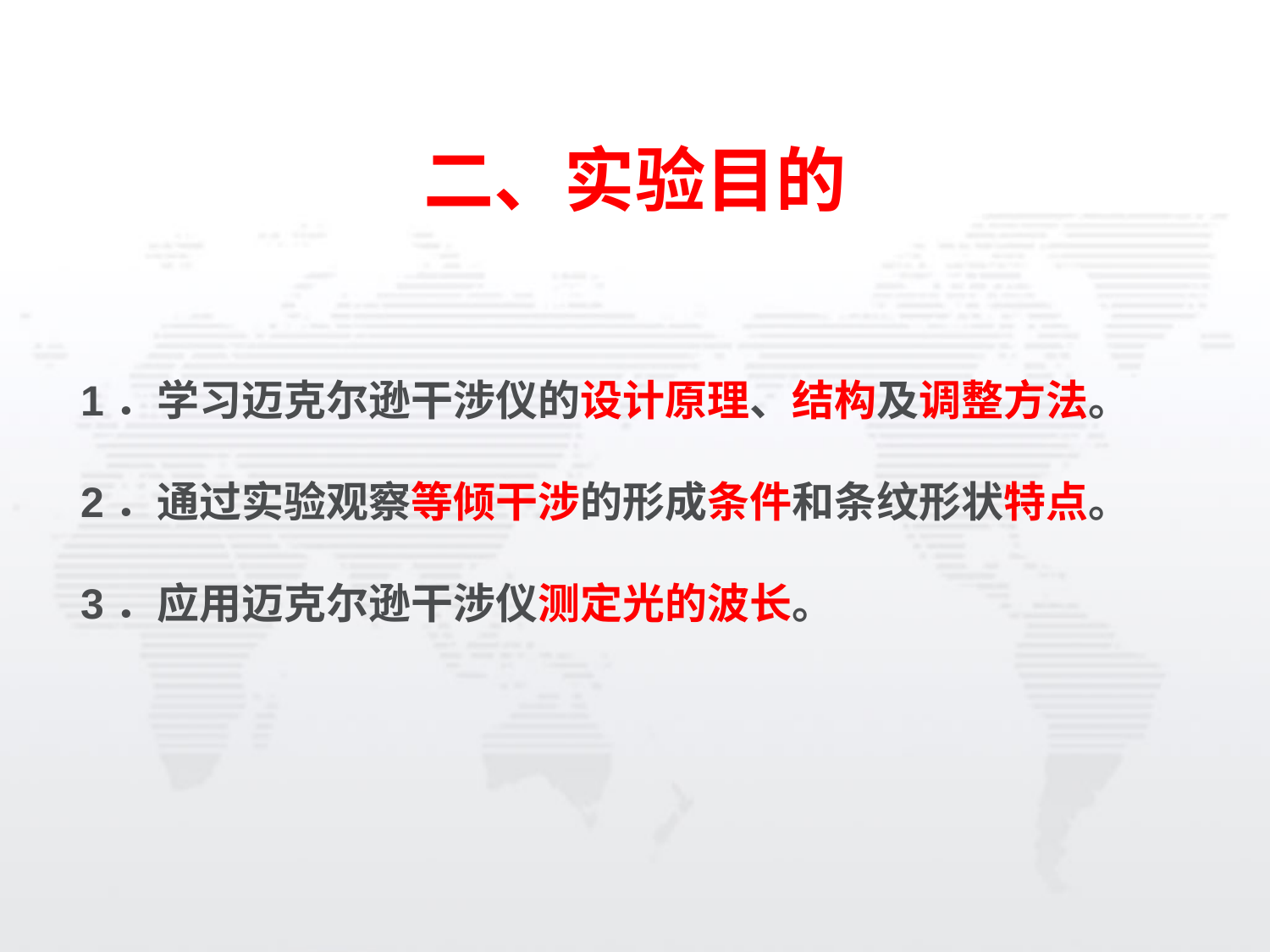

二、实验目的
    1．学习迈克尔逊干涉仪的设计原理、结构及调整方法。
    2．通过实验观察等倾干涉的形成条件和条纹形状特点。
    3．应用迈克尔逊干涉仪测定光的波长。